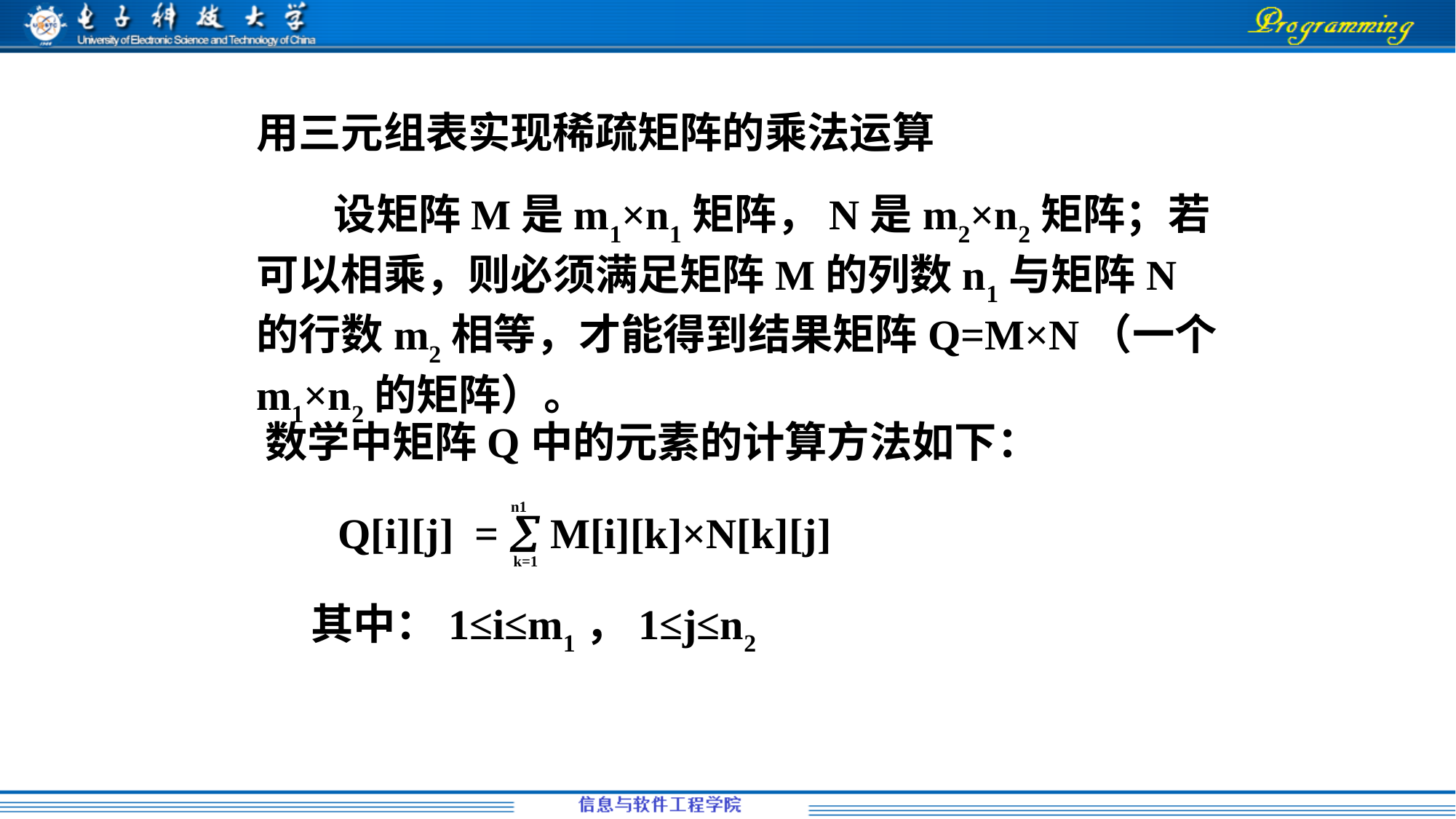

用三元组表实现稀疏矩阵的乘法运算
       设矩阵M是m1×n1矩阵，N是m2×n2矩阵；若可以相乘，则必须满足矩阵M的列数n1与矩阵N的行数m2相等，才能得到结果矩阵Q=M×N（一个m1×n2的矩阵）。
数学中矩阵Q中的元素的计算方法如下：
   n1
Q[i][j]  =
∑ M[i][k]×N[k][j]
   k=1
其中：1≤i≤m1，1≤j≤n2